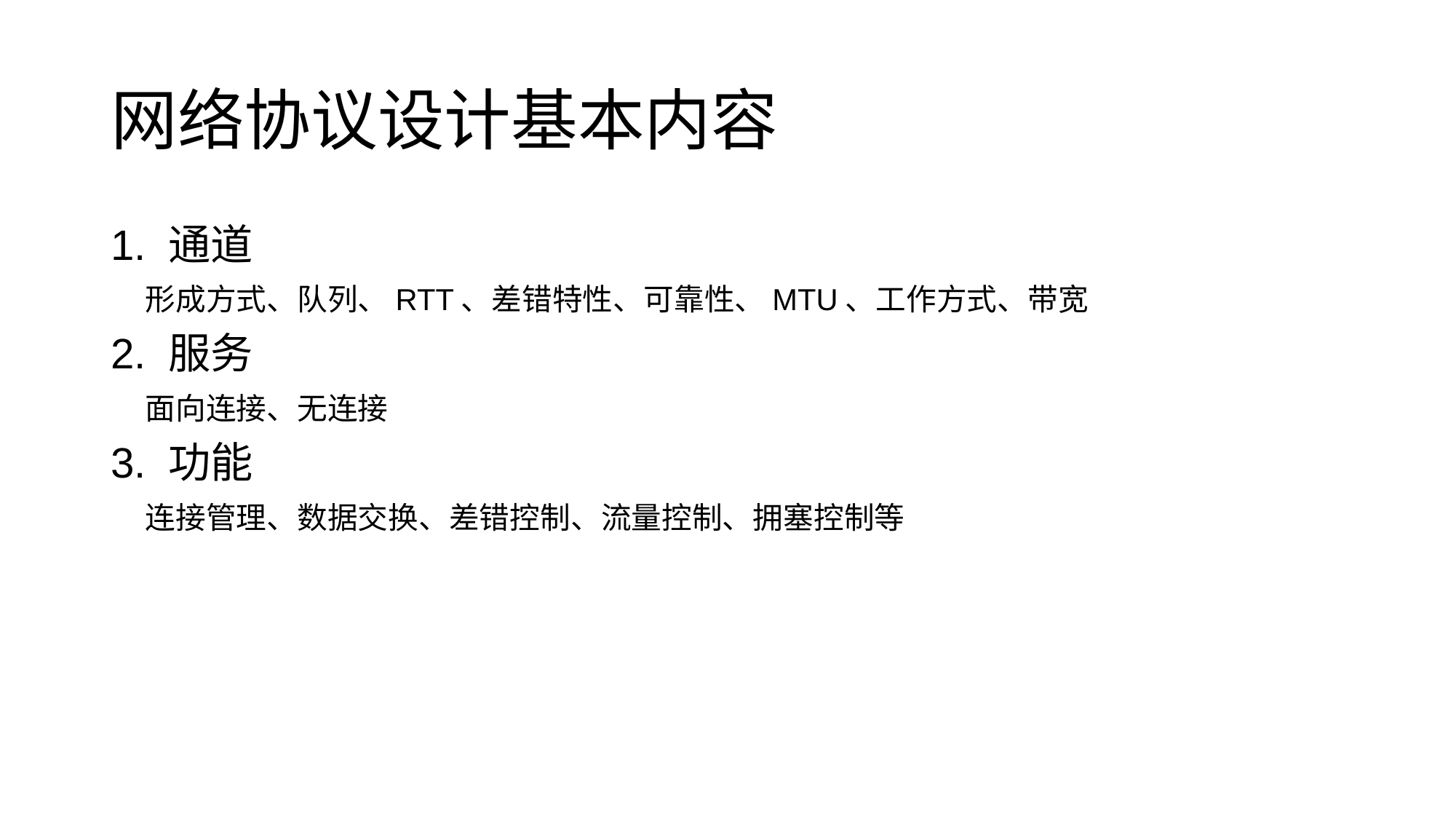

# 网络协议设计基本内容
1. 通道
    形成方式、队列、RTT、差错特性、可靠性、MTU、工作方式、带宽
2. 服务
    面向连接、无连接
3. 功能
    连接管理、数据交换、差错控制、流量控制、拥塞控制等